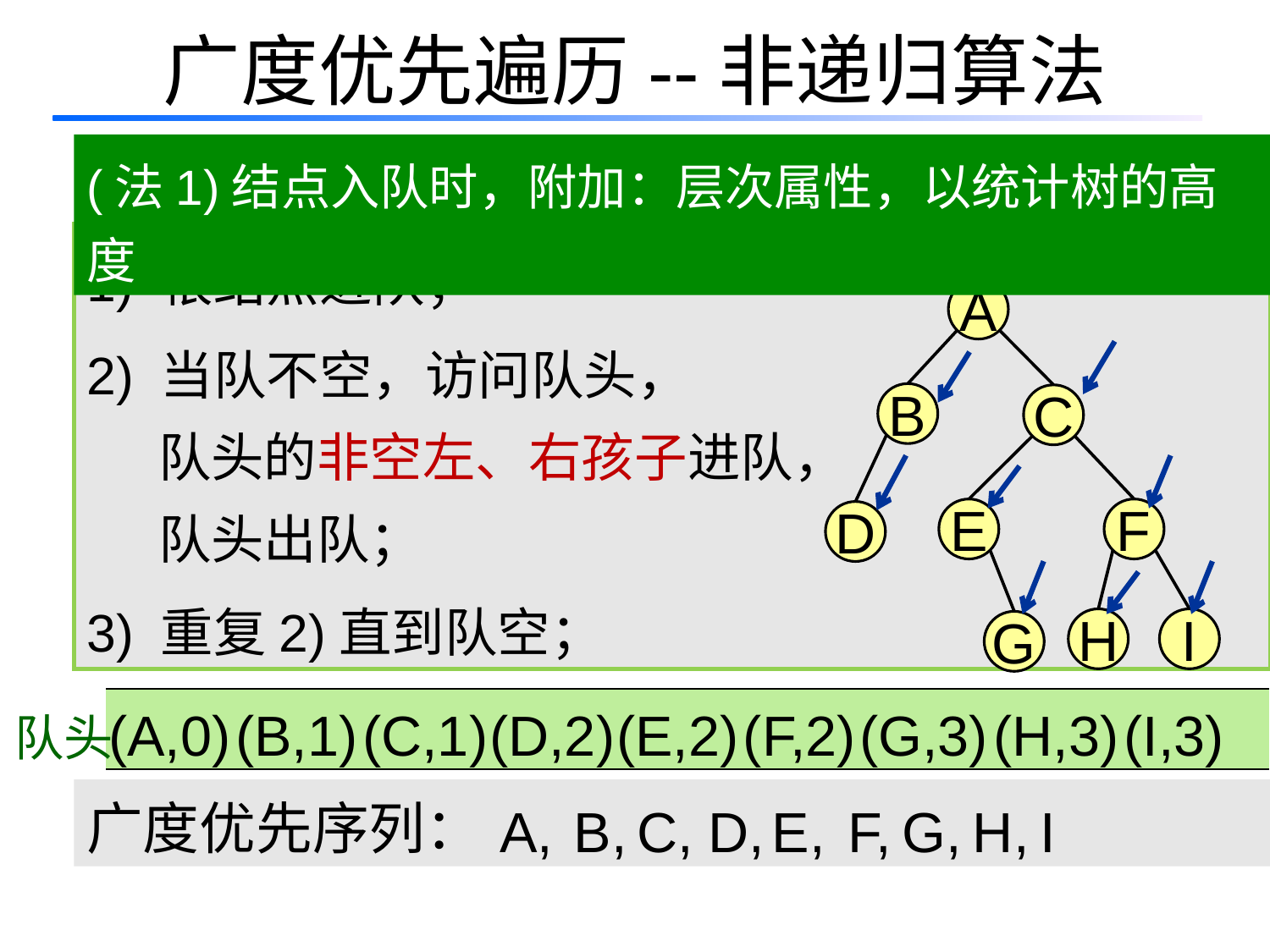

# 广度优先遍历--非递归算法

(法1)结点入队时，附加：层次属性，以统计树的高度
1) 根结点进队；
2) 当队不空，访问队头，
     队头的非空左、右孩子进队，
     队头出队；
3) 重复2)直到队空；
A
B
C
E
F
D
H
I
G
(A,0)
(B,1)
(C,1)
(D,2)
(E,2)
(F,2)
(G,3)
(H,3)
(I,3)
队头
|  |
| --- |
A,
B,
C,
D,
E,
F,
G,
H,
I
广度优先序列：